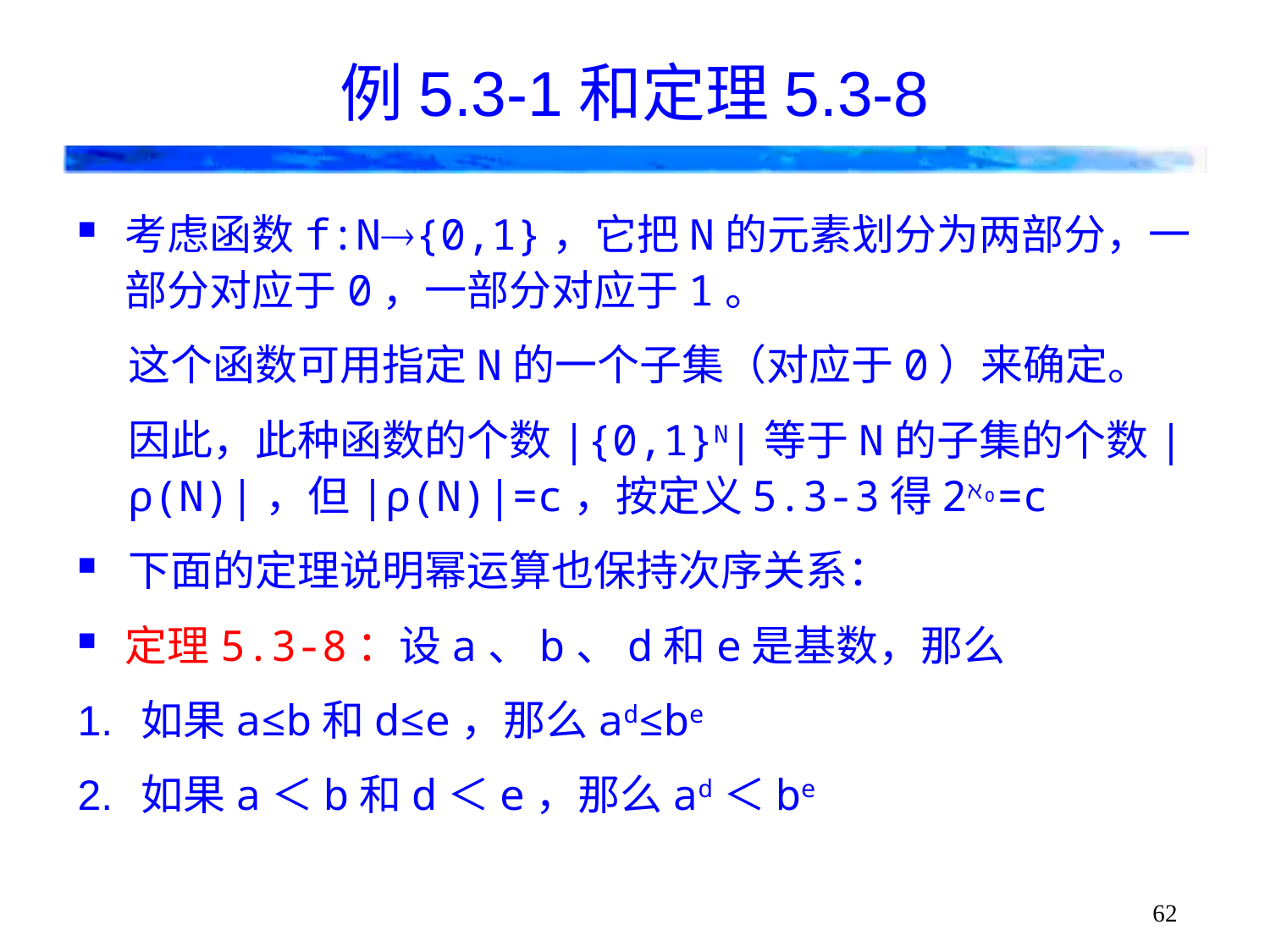

# 例5.3-1和定理5.3-8
考虑函数f:N→{0,1}，它把N的元素划分为两部分，一部分对应于0，一部分对应于1。
这个函数可用指定N的一个子集（对应于0）来确定。
因此，此种函数的个数|{0,1}N|等于N的子集的个数|ρ(N)|，但|ρ(N)|=c，按定义5.3-3得2ℵ₀=c
下面的定理说明幂运算也保持次序关系：
定理5.3-8：设a、b、d和e是基数，那么
如果a≤b和d≤e，那么ad≤be
如果a＜b和d＜e，那么ad＜be
62